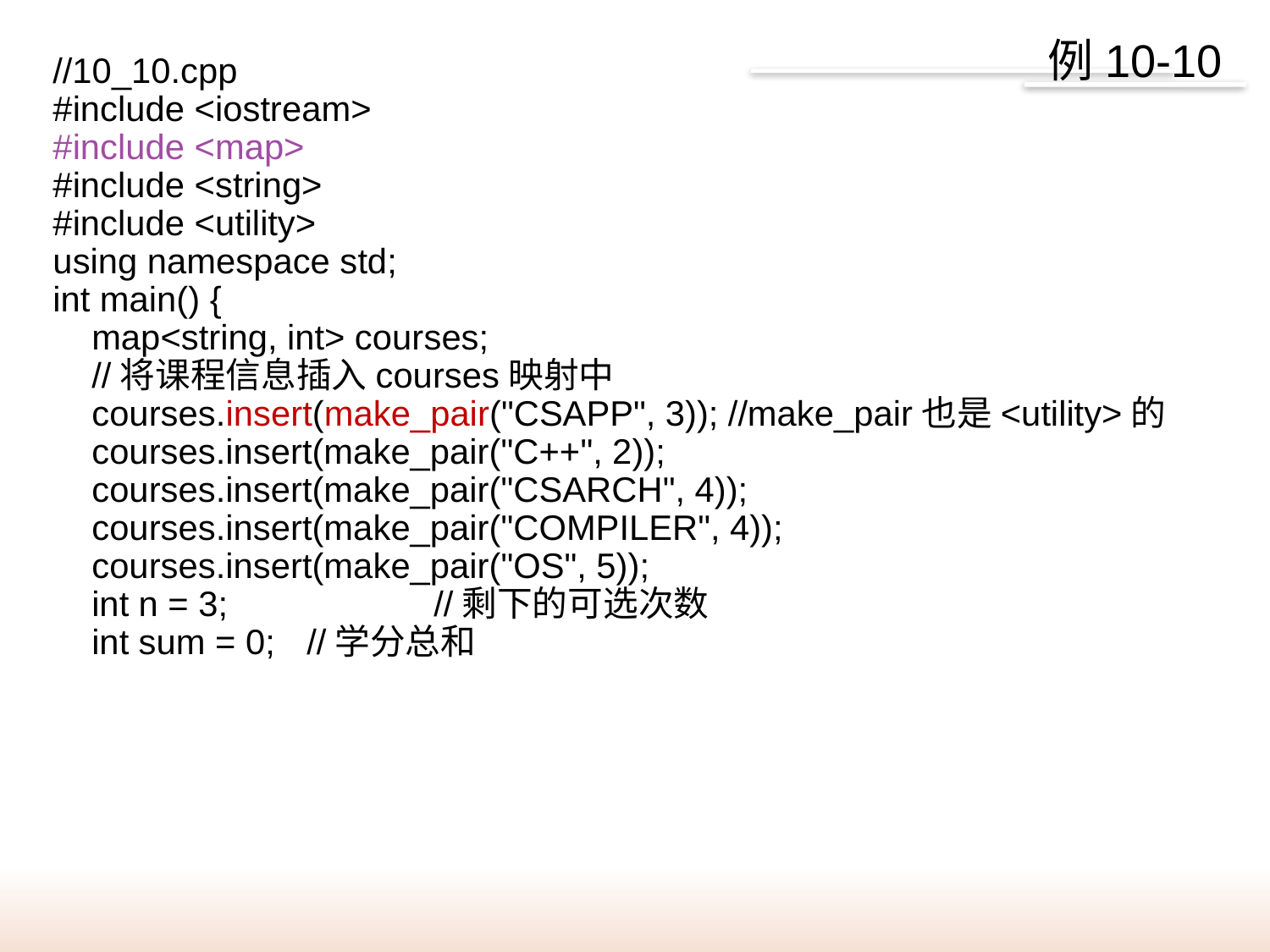

例10-10
# 例10-10
//10_10.cpp
#include <iostream>
#include <map>
#include <string>
#include <utility>
using namespace std;
int main() {
    map<string, int> courses;
    //将课程信息插入courses映射中
    courses.insert(make_pair("CSAPP", 3)); //make_pair也是<utility>的
    courses.insert(make_pair("C++", 2));
    courses.insert(make_pair("CSARCH", 4));
    courses.insert(make_pair("COMPILER", 4));
    courses.insert(make_pair("OS", 5));
    int n = 3;		//剩下的可选次数
    int sum = 0;	//学分总和